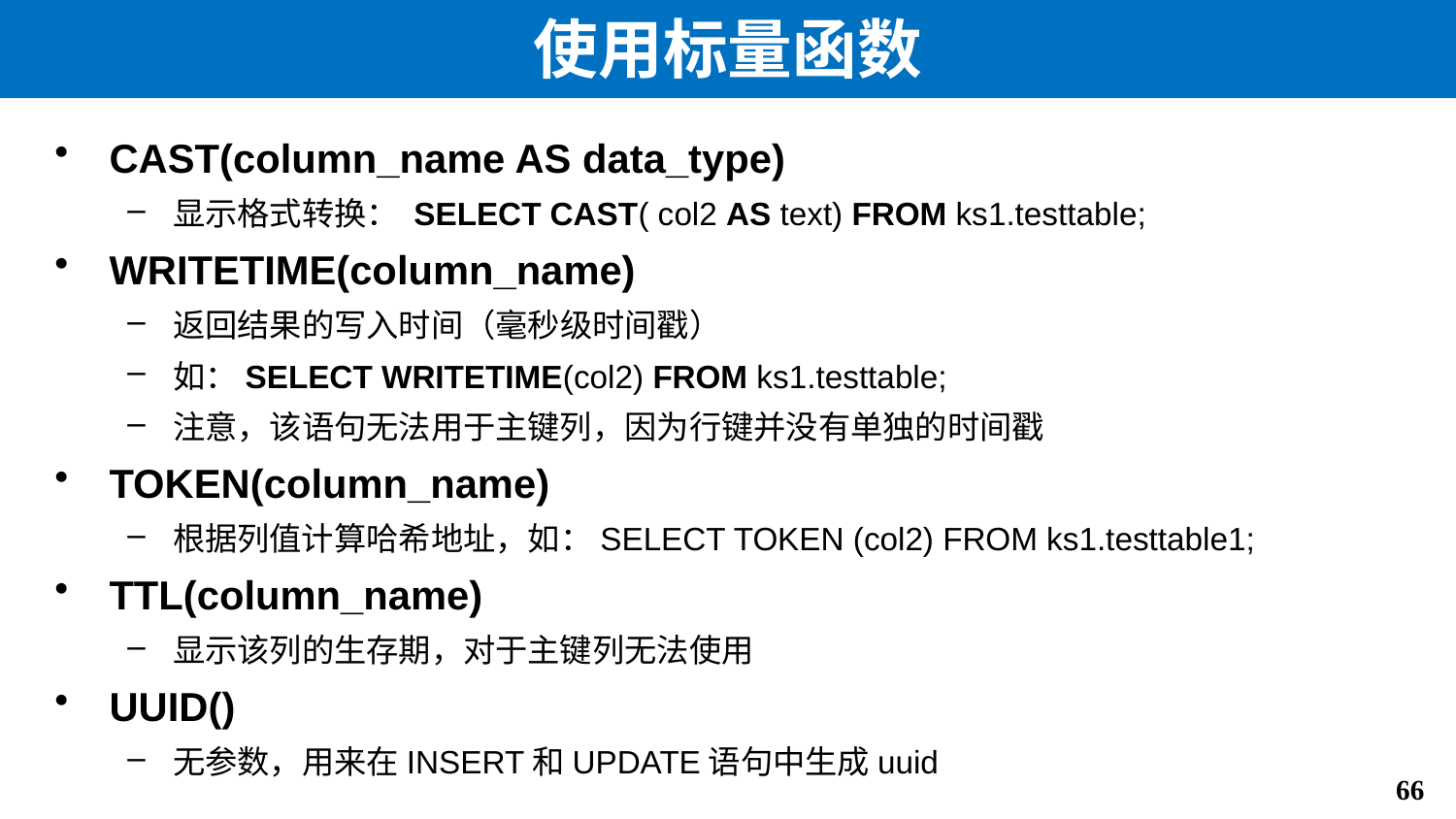

# 使用标量函数
CAST(column_name AS data_type)
显示格式转换： SELECT CAST( col2 AS text) FROM ks1.testtable;
WRITETIME(column_name)
返回结果的写入时间（毫秒级时间戳）
如：SELECT WRITETIME(col2) FROM ks1.testtable;
注意，该语句无法用于主键列，因为行键并没有单独的时间戳
TOKEN(column_name)
根据列值计算哈希地址，如：SELECT TOKEN (col2) FROM ks1.testtable1;
TTL(column_name)
显示该列的生存期，对于主键列无法使用
UUID()
无参数，用来在INSERT和UPDATE语句中生成uuid